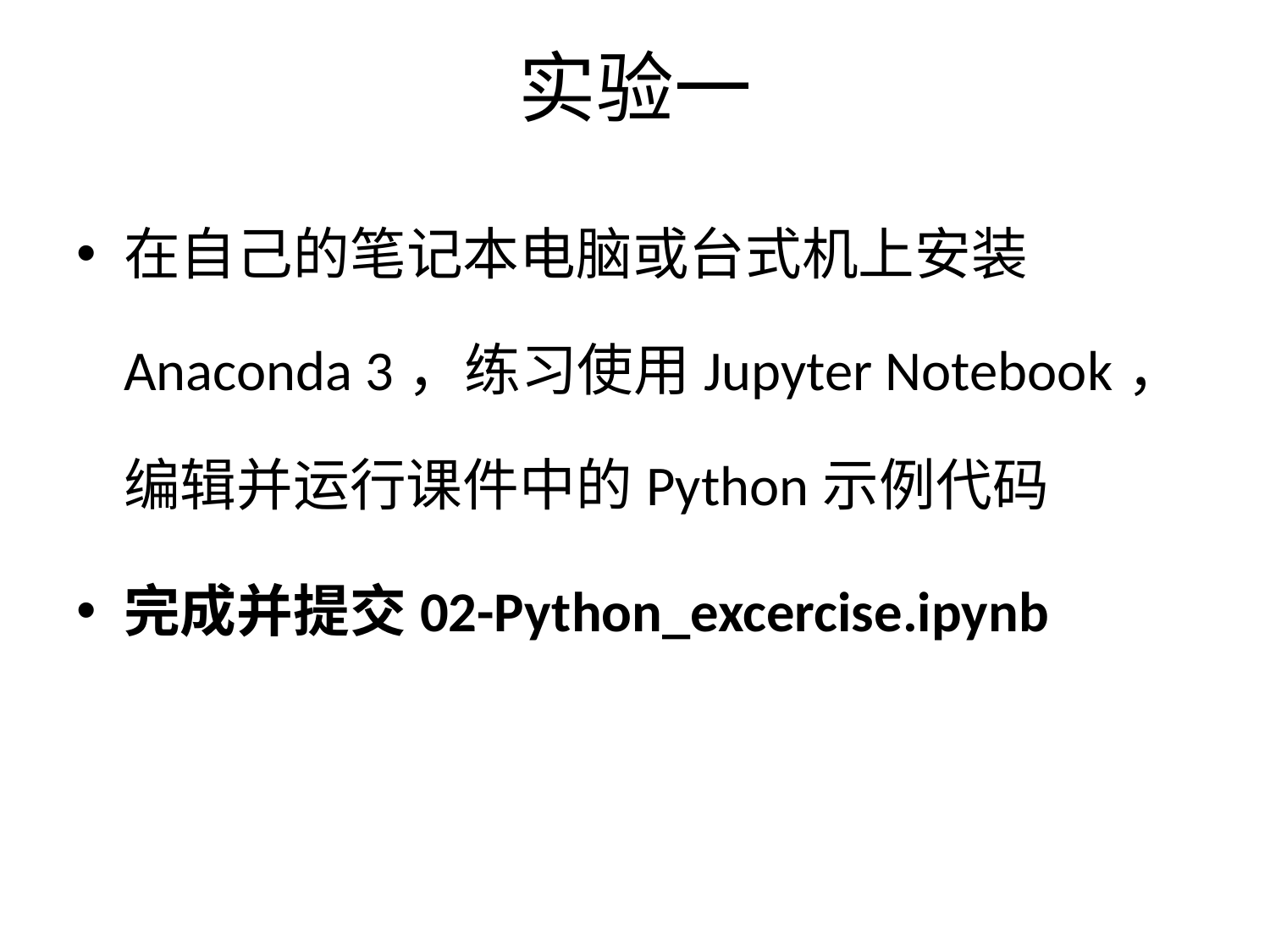

# 实验一
在自己的笔记本电脑或台式机上安装Anaconda 3，练习使用Jupyter Notebook，编辑并运行课件中的Python示例代码
完成并提交02-Python_excercise.ipynb